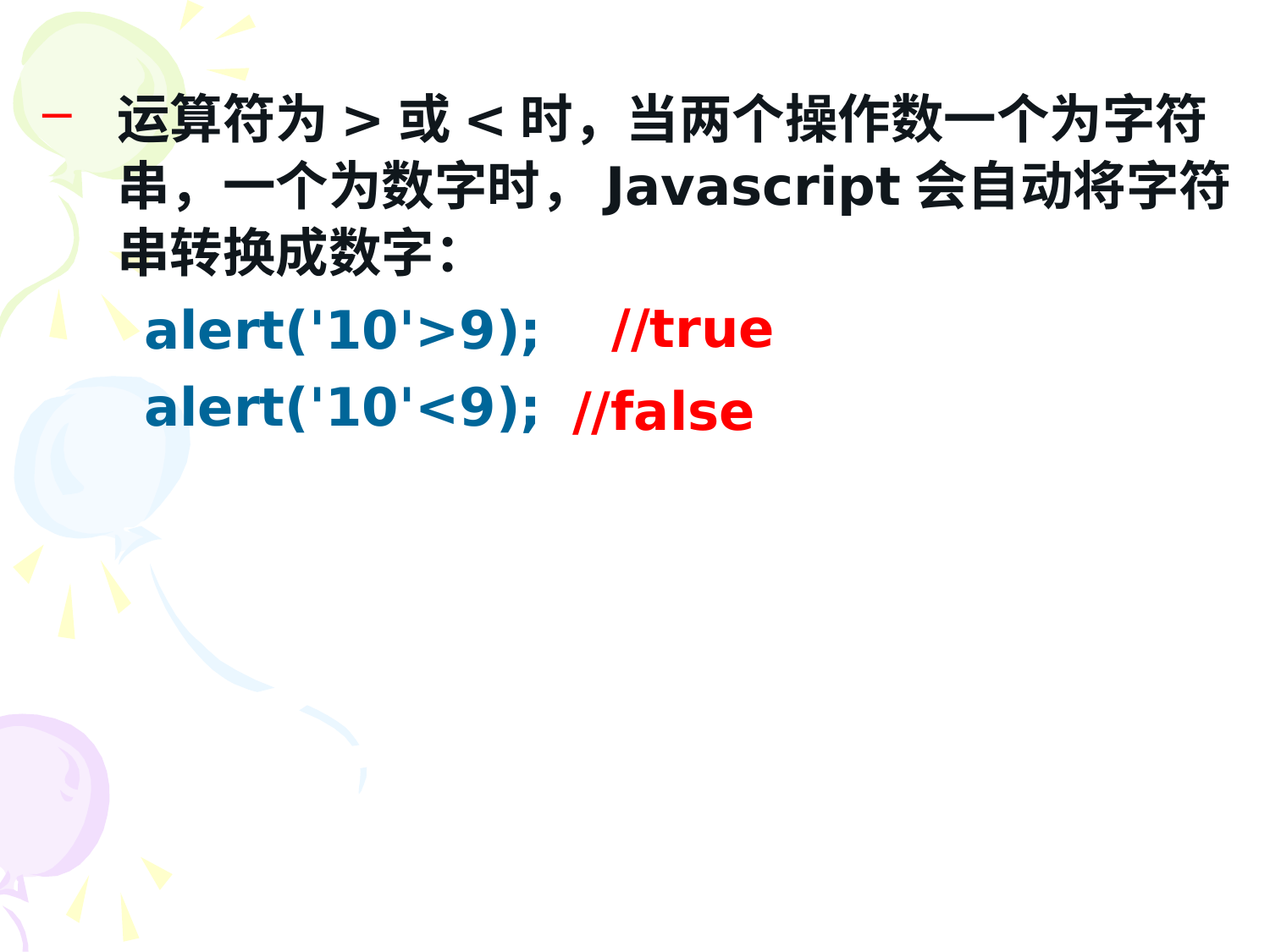

运算符为>或<时，当两个操作数一个为字符串，一个为数字时，Javascript会自动将字符串转换成数字：
alert('10'>9);
alert('10'<9);

| //true |
| --- |
| //false |
| --- |